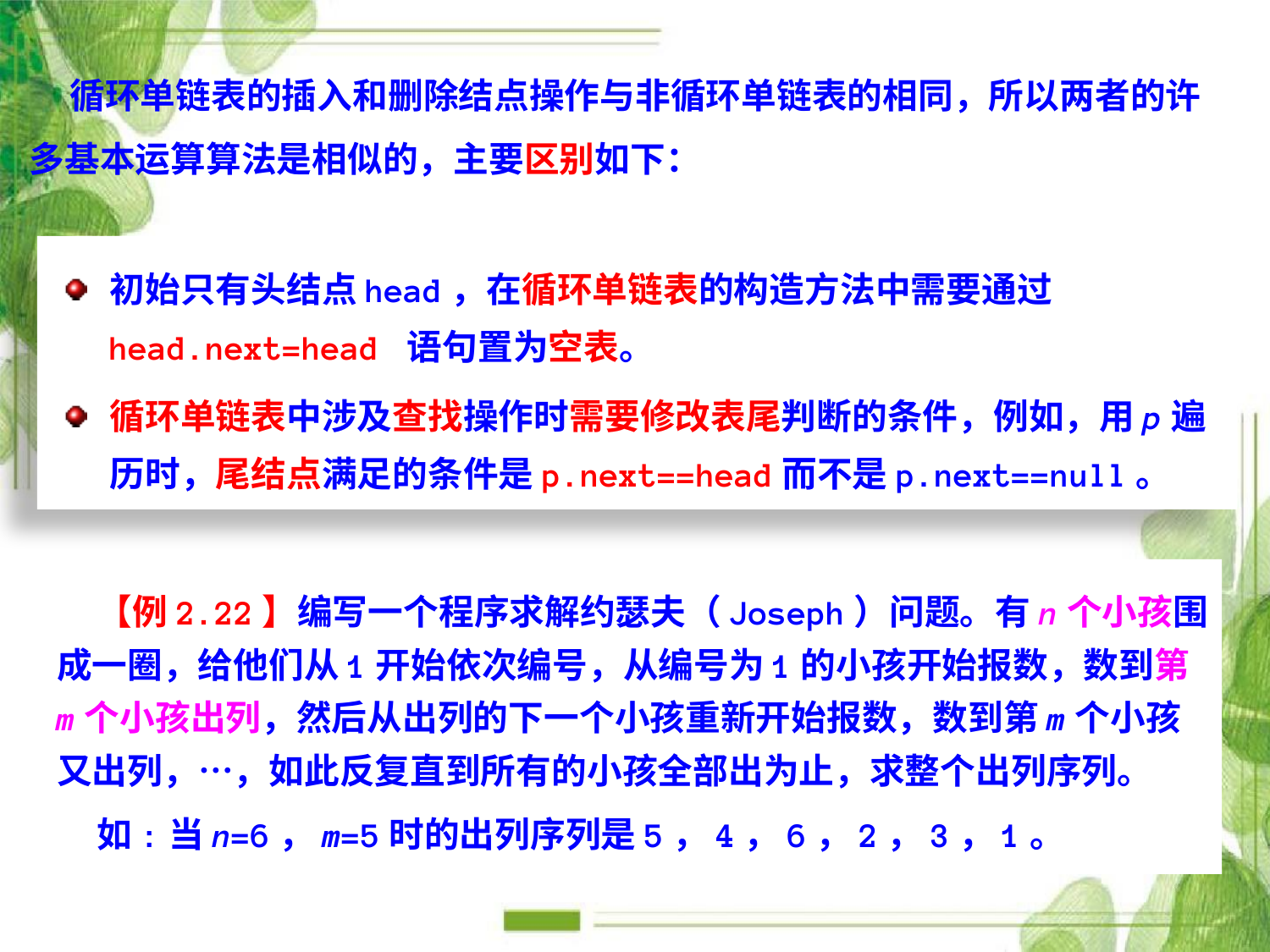

循环单链表的插入和删除结点操作与非循环单链表的相同，所以两者的许多基本运算算法是相似的，主要区别如下：
初始只有头结点head，在循环单链表的构造方法中需要通过head.next=head 语句置为空表。
循环单链表中涉及查找操作时需要修改表尾判断的条件，例如，用p遍历时，尾结点满足的条件是p.next==head而不是p.next==null。
    【例2.22】编写一个程序求解约瑟夫（Joseph）问题。有n个小孩围成一圈，给他们从1开始依次编号，从编号为1的小孩开始报数，数到第m个小孩出列，然后从出列的下一个小孩重新开始报数，数到第m个小孩又出列，…，如此反复直到所有的小孩全部出为止，求整个出列序列。
    如:当n=6，m=5时的出列序列是5，4，6，2，3，1。